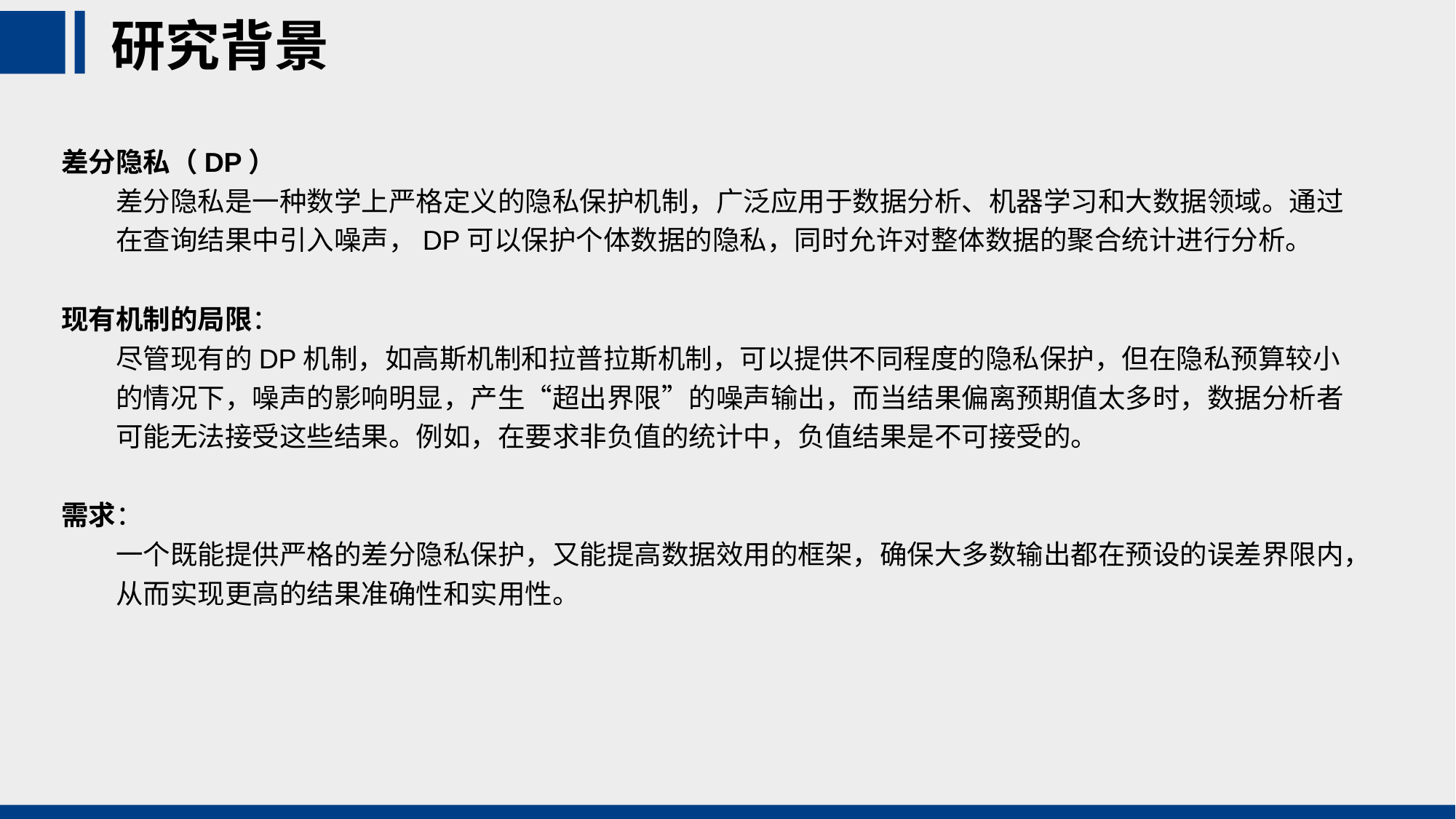

# 研究背景
差分隐私（DP）
差分隐私是一种数学上严格定义的隐私保护机制，广泛应用于数据分析、机器学习和大数据领域。通过在查询结果中引入噪声，DP可以保护个体数据的隐私，同时允许对整体数据的聚合统计进行分析。

现有机制的局限：
尽管现有的DP机制，如高斯机制和拉普拉斯机制，可以提供不同程度的隐私保护，但在隐私预算较小的情况下，噪声的影响明显，产生“超出界限”的噪声输出，而当结果偏离预期值太多时，数据分析者可能无法接受这些结果。例如，在要求非负值的统计中，负值结果是不可接受的。

需求：
一个既能提供严格的差分隐私保护，又能提高数据效用的框架，确保大多数输出都在预设的误差界限内，从而实现更高的结果准确性和实用性。